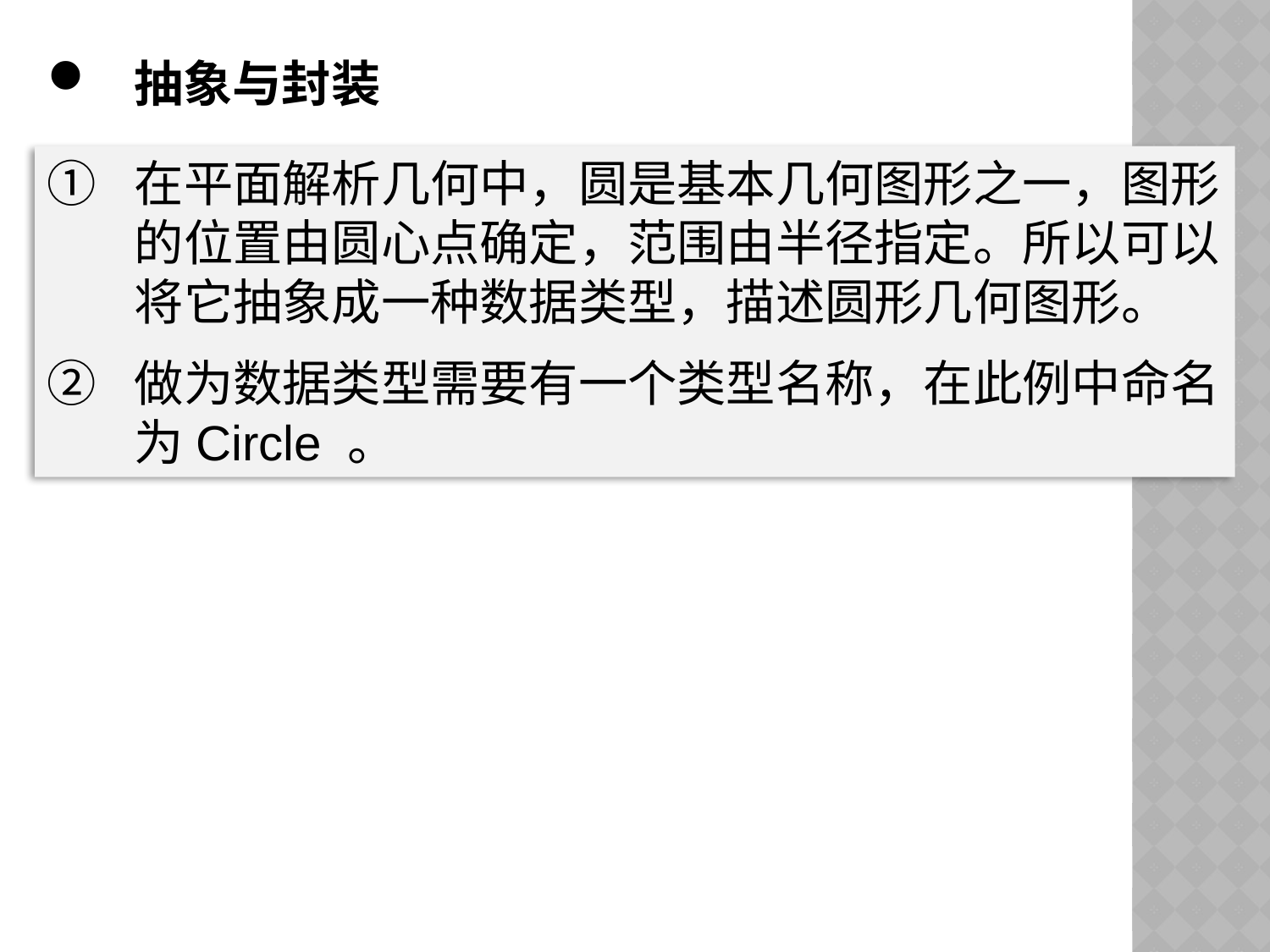

抽象与封装
在平面解析几何中，圆是基本几何图形之一，图形的位置由圆心点确定，范围由半径指定。所以可以将它抽象成一种数据类型，描述圆形几何图形。
做为数据类型需要有一个类型名称，在此例中命名为Circle 。